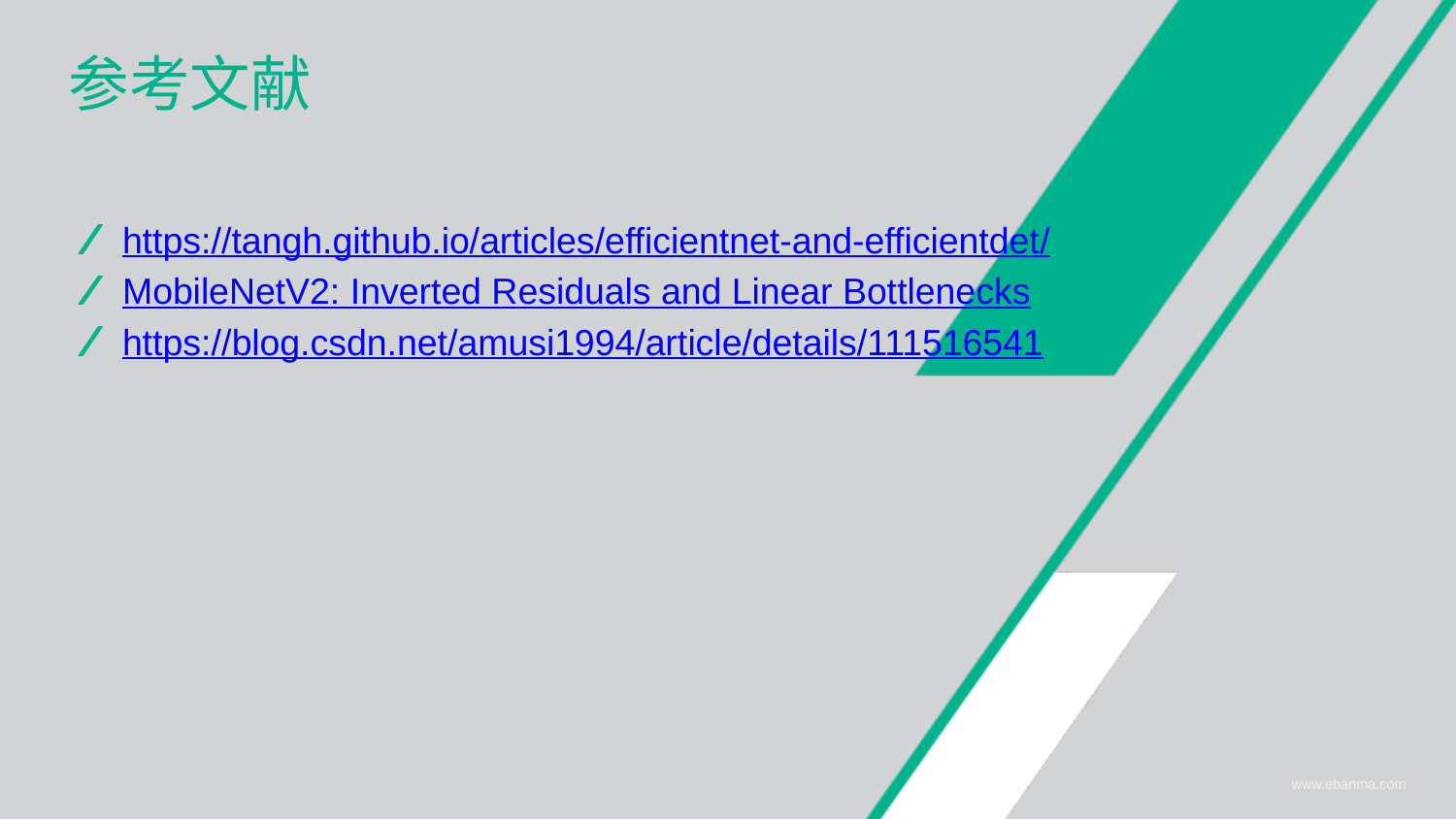

BBAAD9C20180234D78A0072836F0BBF0F2B9B20419E9FB20A6D98A35B1642BD58B4DBD38D16C3B0A22592508C84633EB85F9217A11D07B811BBFC22F79BE2BD124FCBCAD1F21964784072F176F624A574AC0E4BC7DD22F2F58B6C197E8105C48DA862A95FE3
# 参考文献
https://tangh.github.io/articles/efficientnet-and-efficientdet/
MobileNetV2: Inverted Residuals and Linear Bottlenecks
https://blog.csdn.net/amusi1994/article/details/111516541